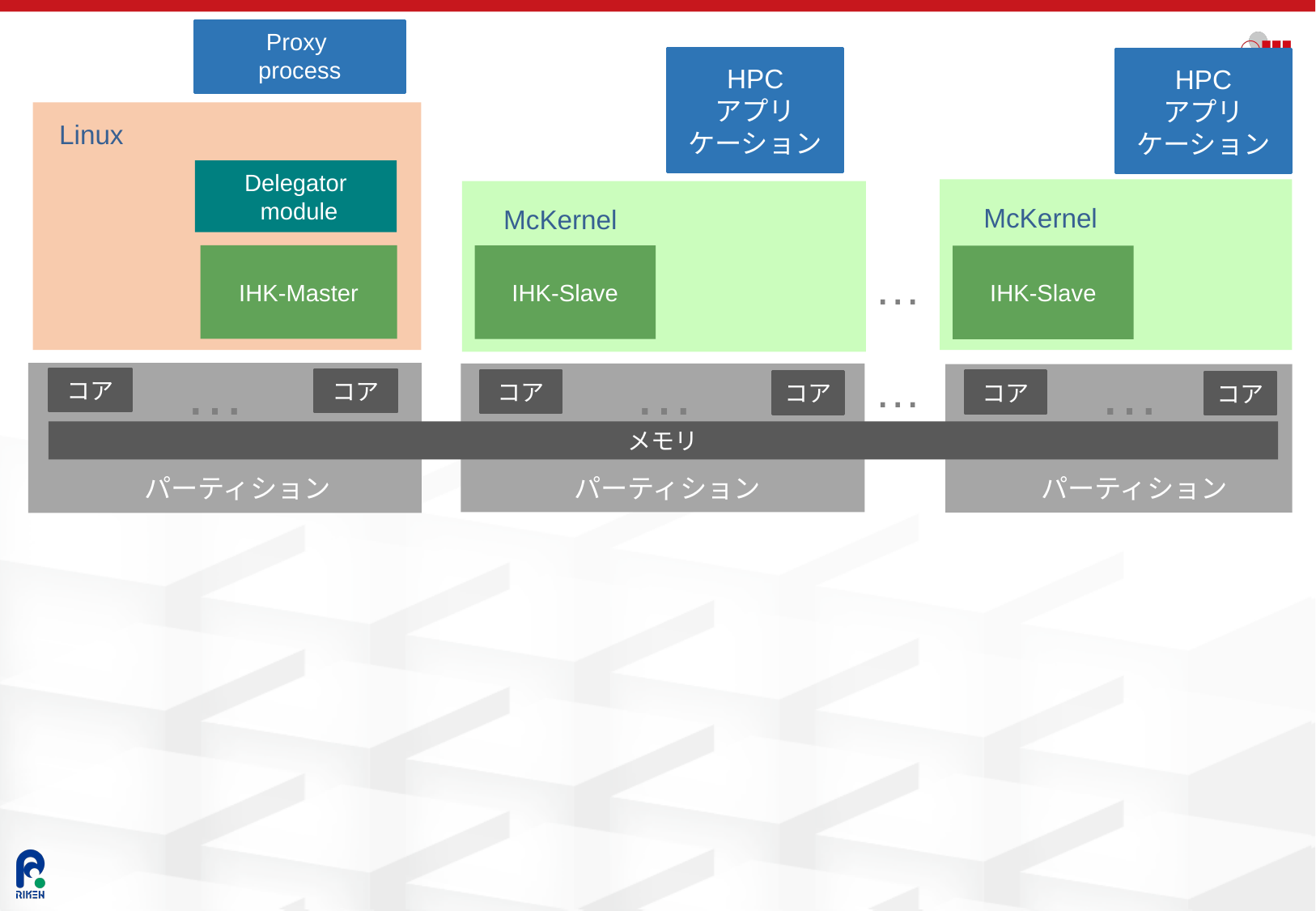

Proxy
process
HPC
アプリ
ケーション
HPC
アプリ
ケーション
Linux

Delegator
 module

McKernel
McKernel
IHK-Master
IHK-Slave
IHK-Slave
…

…
…
…
…

コア
コア
コア
コア
コア
コア
メモリ
パーティション
パーティション
パーティション